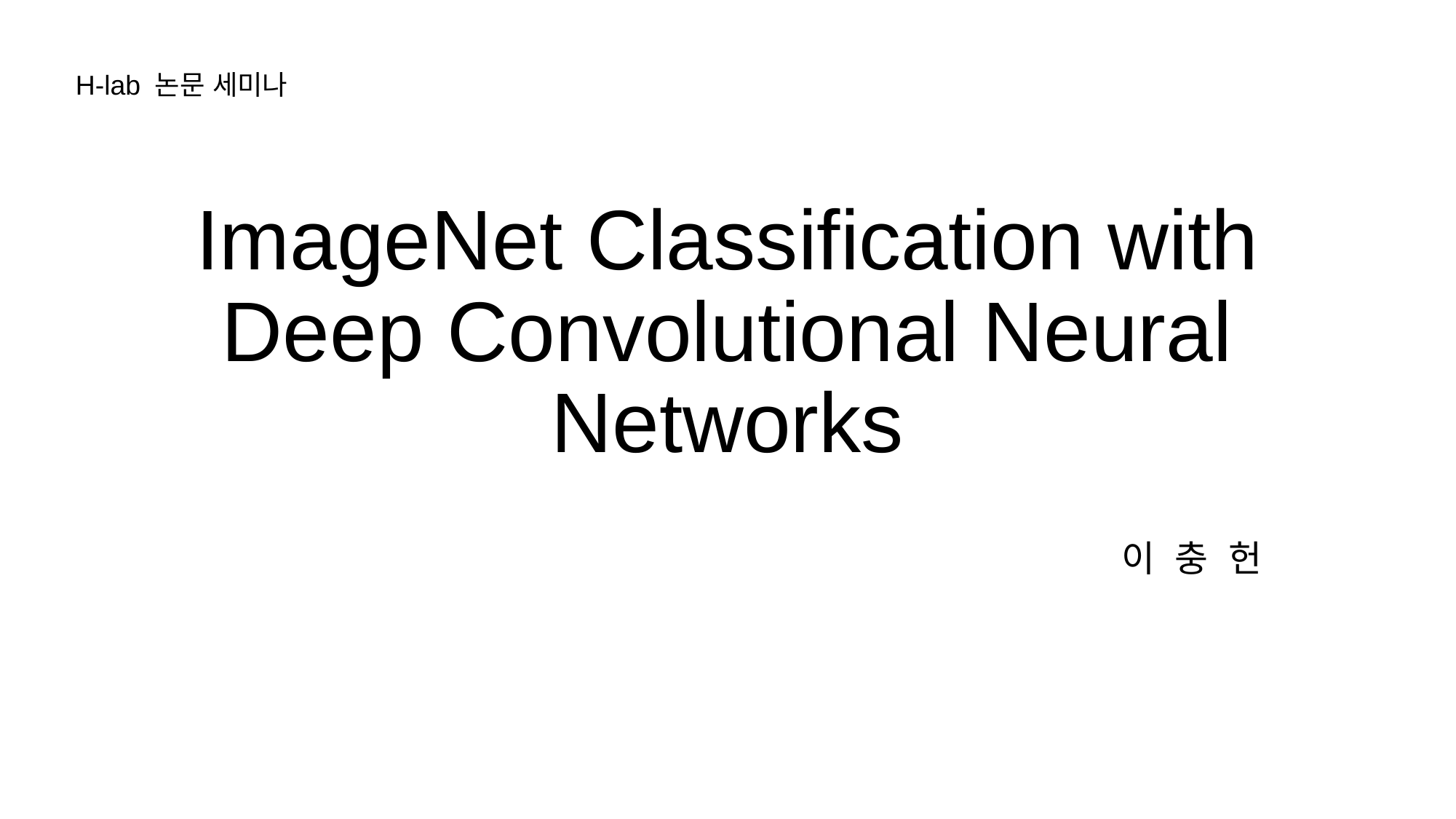

H-lab 논문 세미나
# ImageNet Classification with Deep Convolutional Neural Networks

이  충  헌